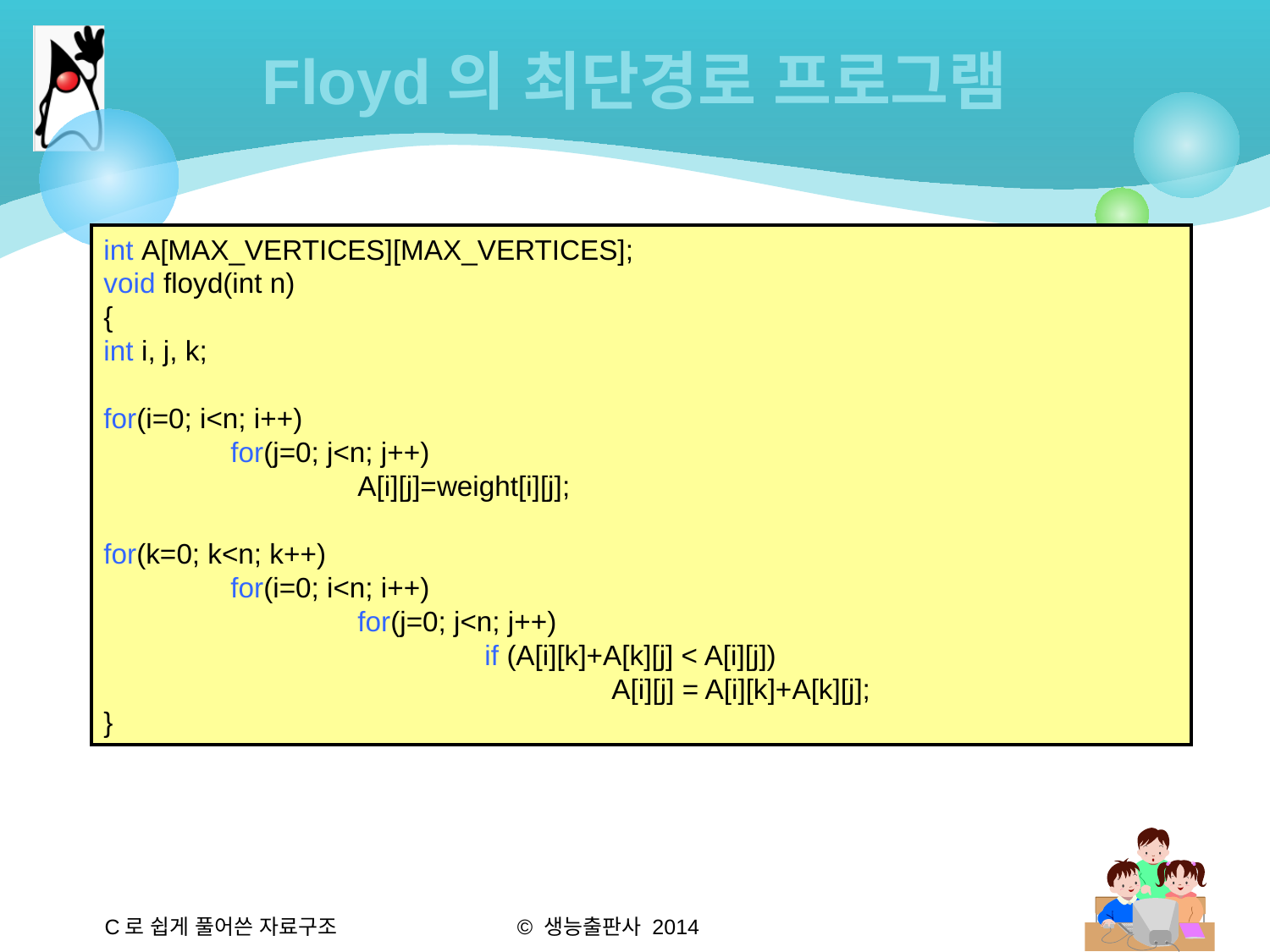

# Floyd의 최단경로 프로그램
int A[MAX_VERTICES][MAX_VERTICES];
void floyd(int n)
{
int i, j, k;

for(i=0; i<n; i++)
	for(j=0; j<n; j++)
		A[i][j]=weight[i][j];

for(k=0; k<n; k++)
	for(i=0; i<n; i++)
		for(j=0; j<n; j++)
			if (A[i][k]+A[k][j] < A[i][j])
				A[i][j] = A[i][k]+A[k][j];
}